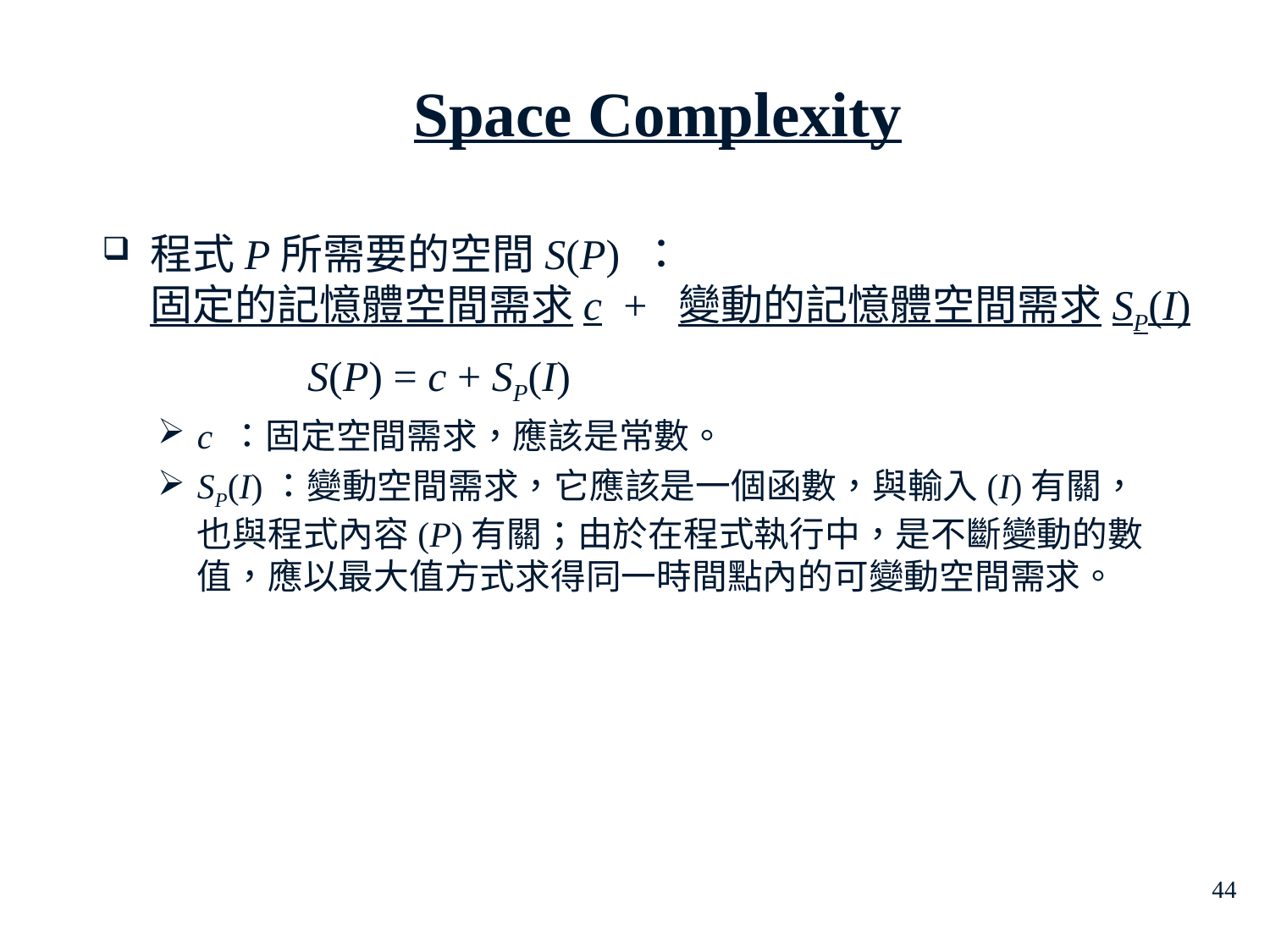

# Space Complexity
程式P所需要的空間S(P) ：
固定的記憶體空間需求c  +  變動的記憶體空間需求SP(I)

	             S(P) = c + SP(I)
c ：固定空間需求，應該是常數。
SP(I)：變動空間需求，它應該是一個函數，與輸入(I)有關，也與程式內容(P)有關；由於在程式執行中，是不斷變動的數值，應以最大值方式求得同一時間點內的可變動空間需求。
44